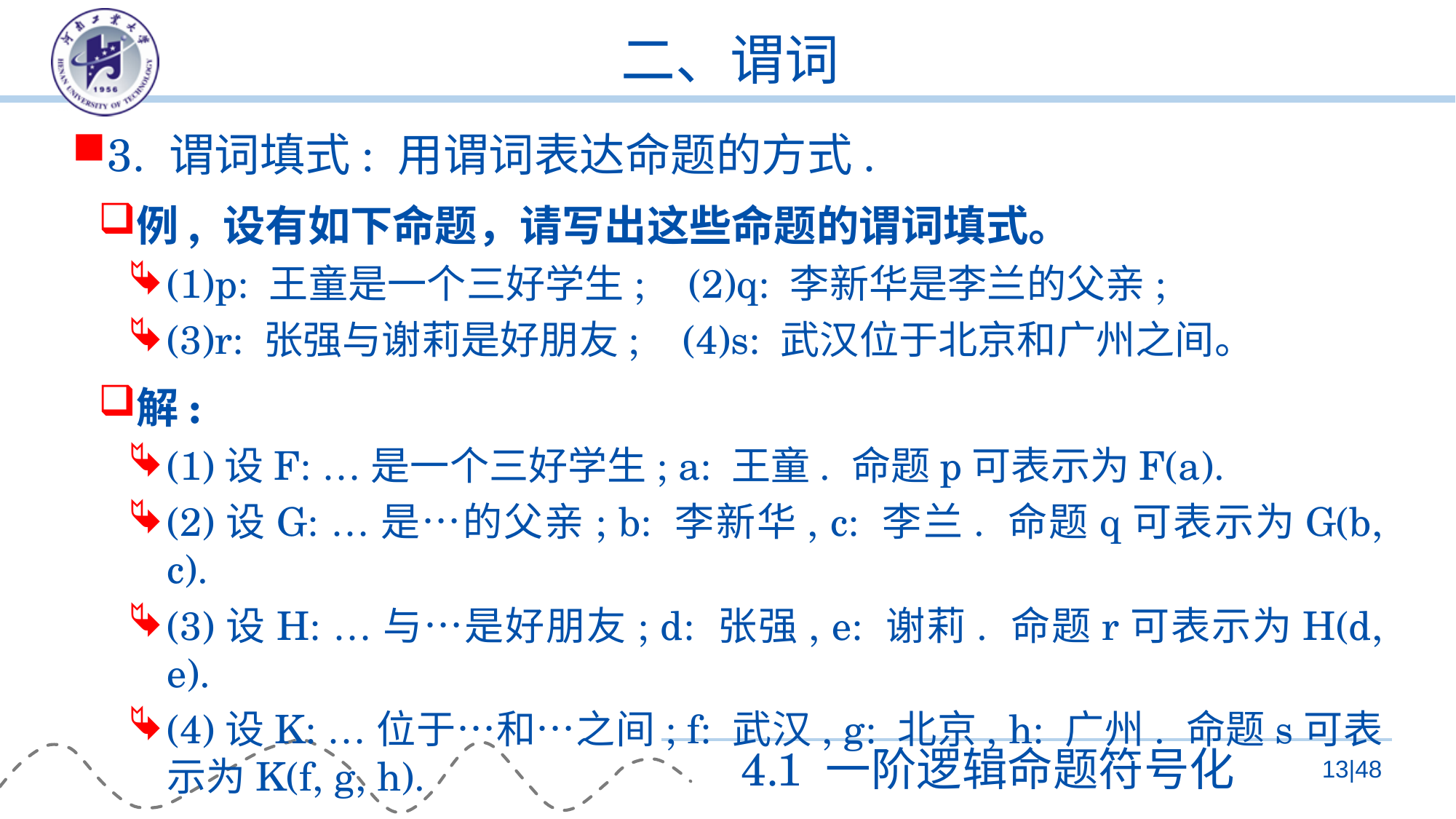

# 二、谓词
3. 谓词填式: 用谓词表达命题的方式.
例, 设有如下命题，请写出这些命题的谓词填式。
(1)p: 王童是一个三好学生;    (2)q: 李新华是李兰的父亲;
(3)r: 张强与谢莉是好朋友;    (4)s: 武汉位于北京和广州之间。
解:
(1)设F: …是一个三好学生; a: 王童. 命题p可表示为F(a).
(2)设G: …是…的父亲; b: 李新华, c: 李兰. 命题q可表示为G(b, c).
(3)设H: …与…是好朋友; d: 张强, e: 谢莉. 命题r可表示为H(d, e).
(4)设K: …位于…和…之间; f: 武汉, g: 北京, h: 广州. 命题s可表示为K(f, g, h).
4.1 一阶逻辑命题符号化
13|48